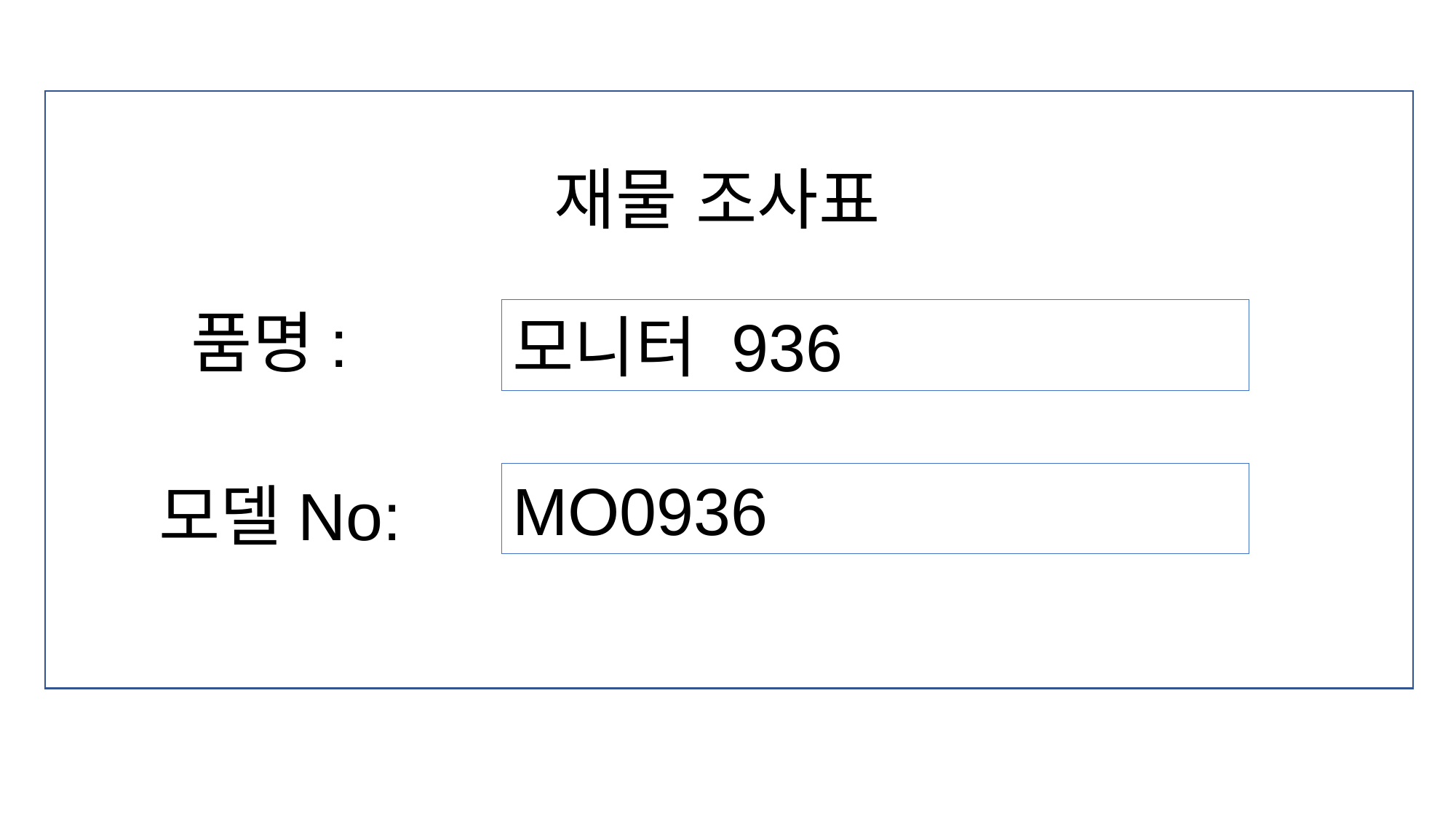

재물 조사표
품명:
모니터 936
MO0936
모델No: